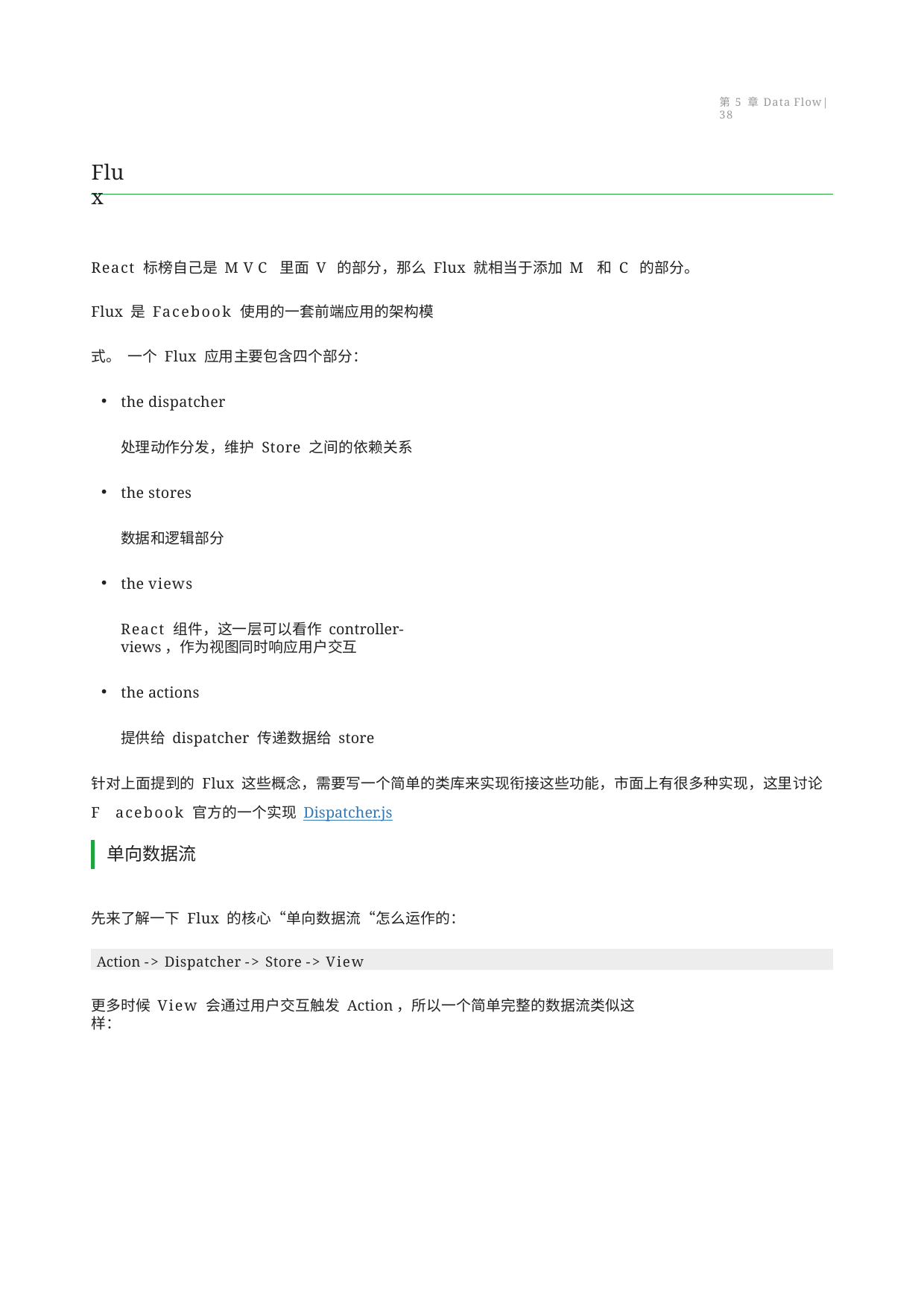

第 5 章 Data Flow | 38
Flux

React 标榜自己是 MVC 里面 V 的部分，那么 Flux 就相当于添加 M 和 C 的部分。
Flux 是 Facebook 使用的一套前端应用的架构模式。  一个 Flux 应用主要包含四个部分：

the dispatcher

处理动作分发，维护 Store 之间的依赖关系

the stores

数据和逻辑部分

the views

React 组件，这一层可以看作 controller-views，作为视图同时响应用户交互

the actions

提供给 dispatcher 传递数据给 store

针对上面提到的 Flux 这些概念，需要写一个简单的类库来实现衔接这些功能，市面上有很多种实现，这里讨论 F  acebook 官方的一个实现 Dispatcher.js

单向数据流
先来了解一下 Flux 的核心“单向数据流“怎么运作的：
Action -> Dispatcher -> Store -> View
更多时候 View 会通过用户交互触发 Action，所以一个简单完整的数据流类似这样：